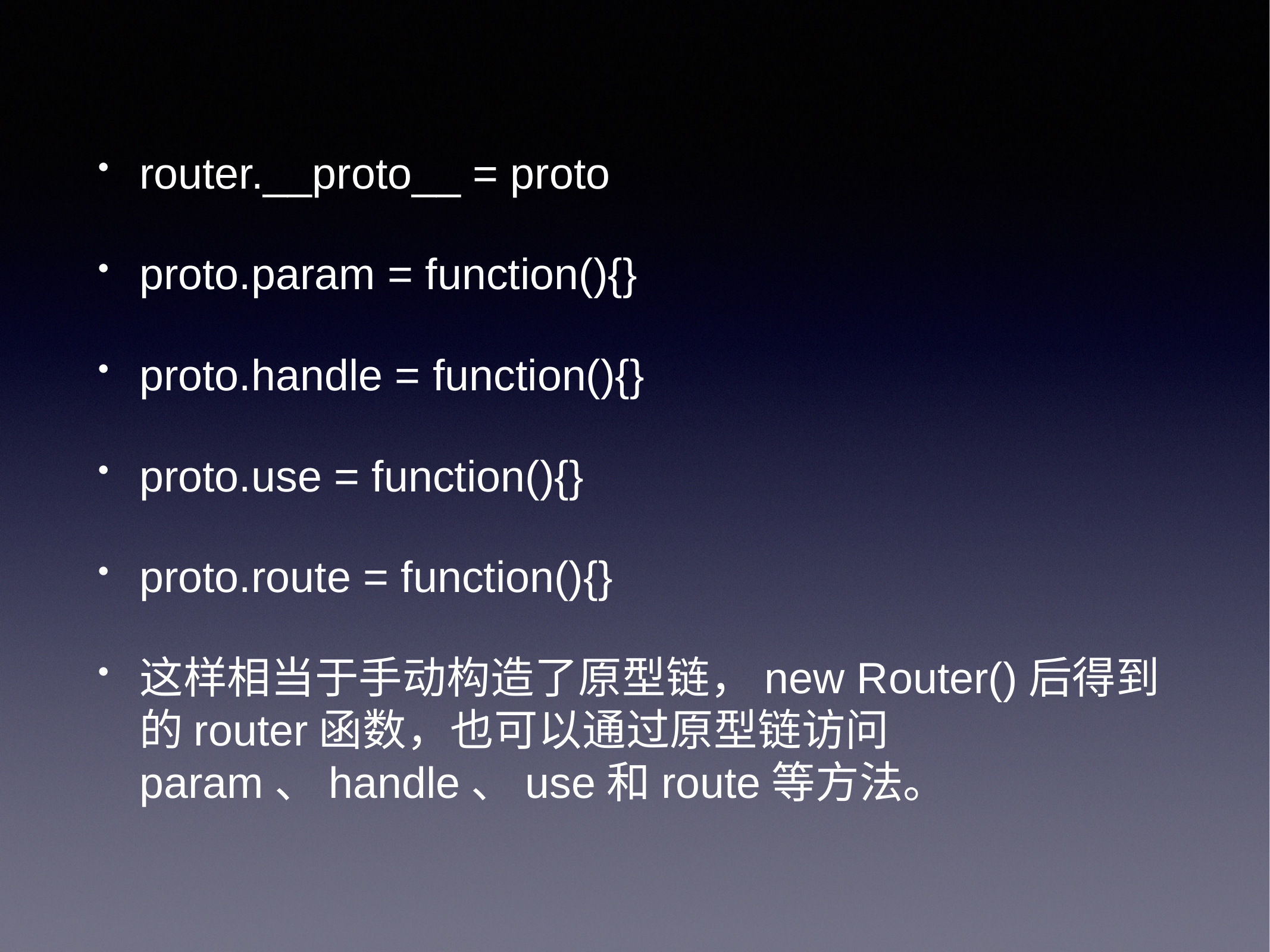

router.__proto__ = proto
proto.param = function(){}
proto.handle = function(){}
proto.use = function(){}
proto.route = function(){}
这样相当于手动构造了原型链，new Router()后得到的router函数，也可以通过原型链访问param、handle、use和route等方法。